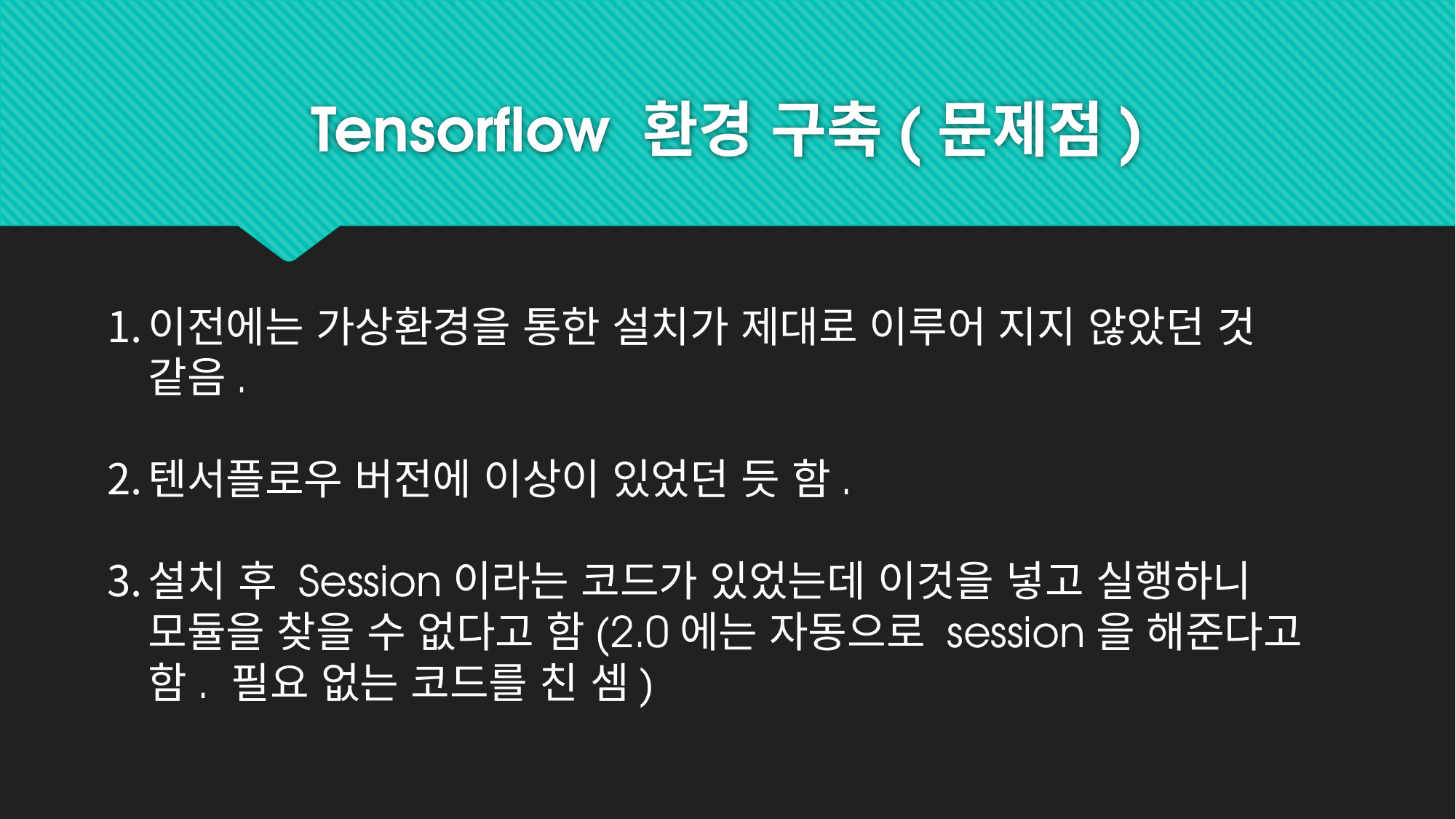

# Tensorflow 환경 구축(문제점)
이전에는 가상환경을 통한 설치가 제대로 이루어 지지 않았던 것 같음.

텐서플로우 버전에 이상이 있었던 듯 함.

설치 후 Session이라는 코드가 있었는데 이것을 넣고 실행하니 모듈을 찾을 수 없다고 함(2.0에는 자동으로 session을 해준다고 함. 필요 없는 코드를 친 셈)